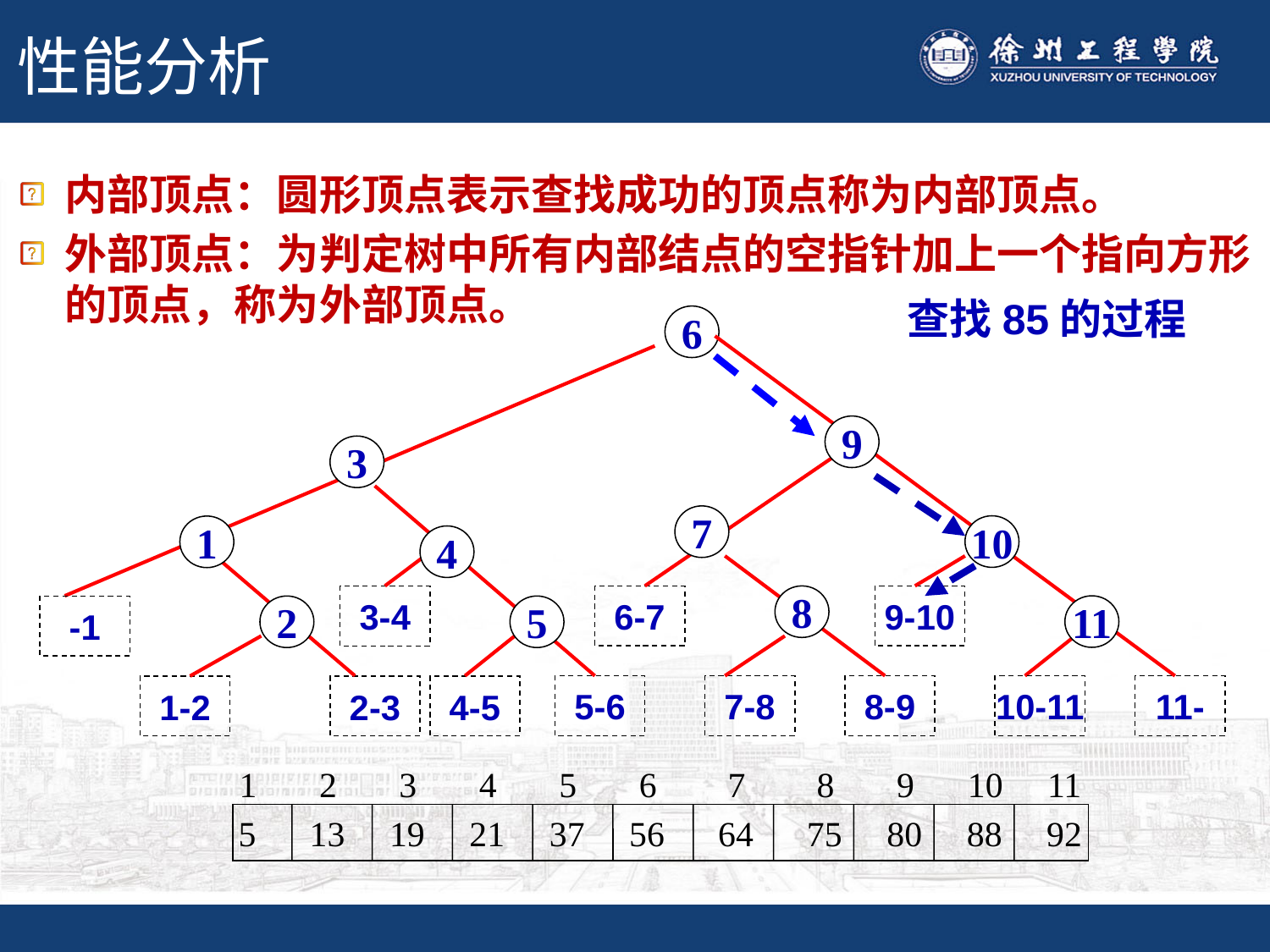

# 性能分析
内部顶点：圆形顶点表示查找成功的顶点称为内部顶点。
外部顶点：为判定树中所有内部结点的空指针加上一个指向方形的顶点，称为外部顶点。

查找85的过程
6

9
3

7
10
1
4

6-7
8
9-10
3-4
11
-1
2
5

5-6
7-8
8-9
10-11
11-
1-2
2-3
4-5
1       2       3       4       5       6        7        8       9      10     11

5      13     19     21     37     56      64      75     80     88     92